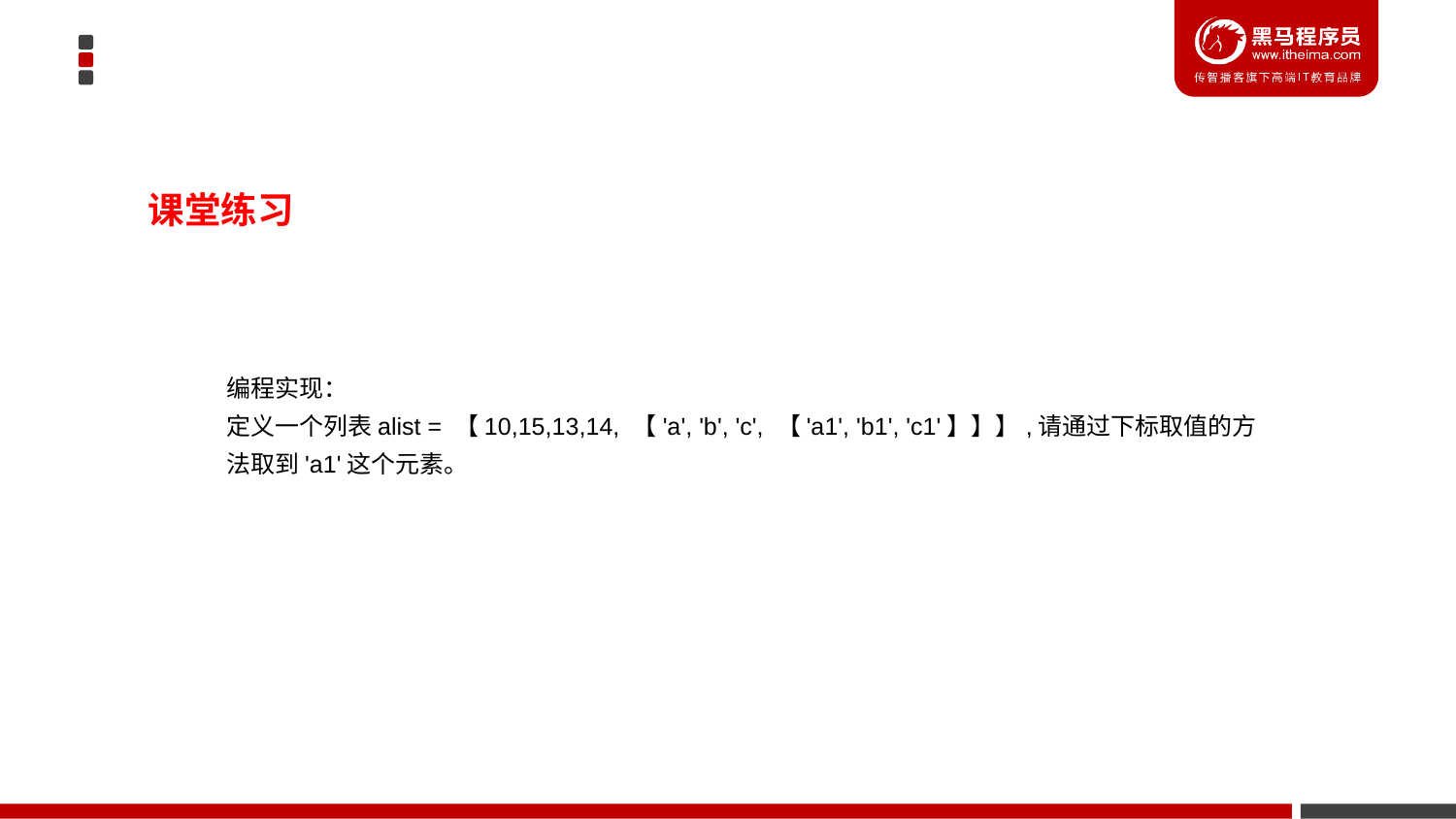

课堂练习
编程实现：
定义一个列表alist = 【10,15,13,14, 【'a', 'b', 'c', 【'a1', 'b1', 'c1'】】】,请通过下标取值的方法取到'a1'这个元素。